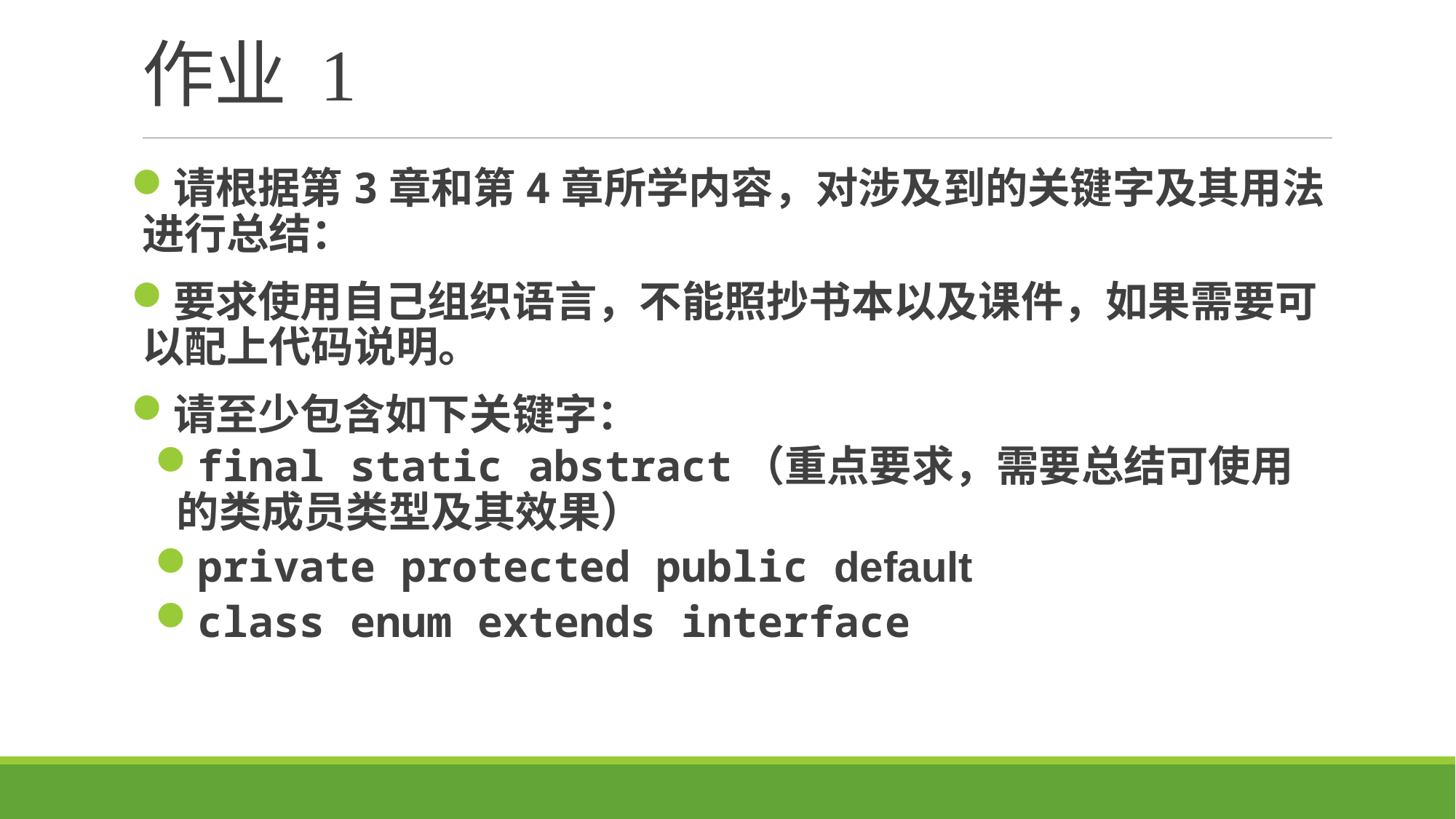

# 作业 1
请根据第3章和第4章所学内容，对涉及到的关键字及其用法进行总结：
要求使用自己组织语言，不能照抄书本以及课件，如果需要可以配上代码说明。
请至少包含如下关键字：
final static abstract（重点要求，需要总结可使用的类成员类型及其效果）
private protected public default
class enum extends interface